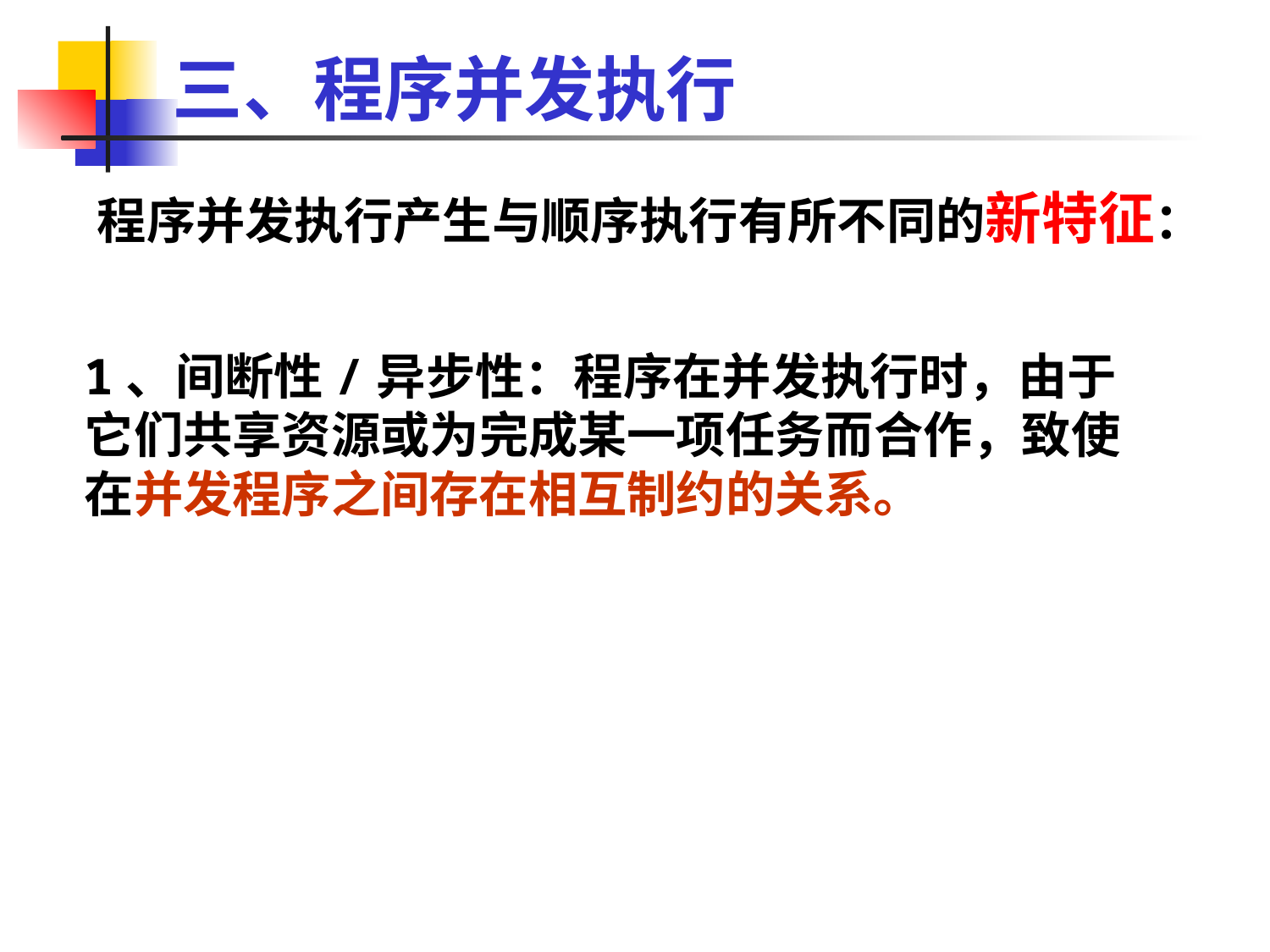

# 三、程序并发执行
程序并发执行产生与顺序执行有所不同的新特征：
1、间断性/异步性：程序在并发执行时，由于它们共享资源或为完成某一项任务而合作，致使在并发程序之间存在相互制约的关系。